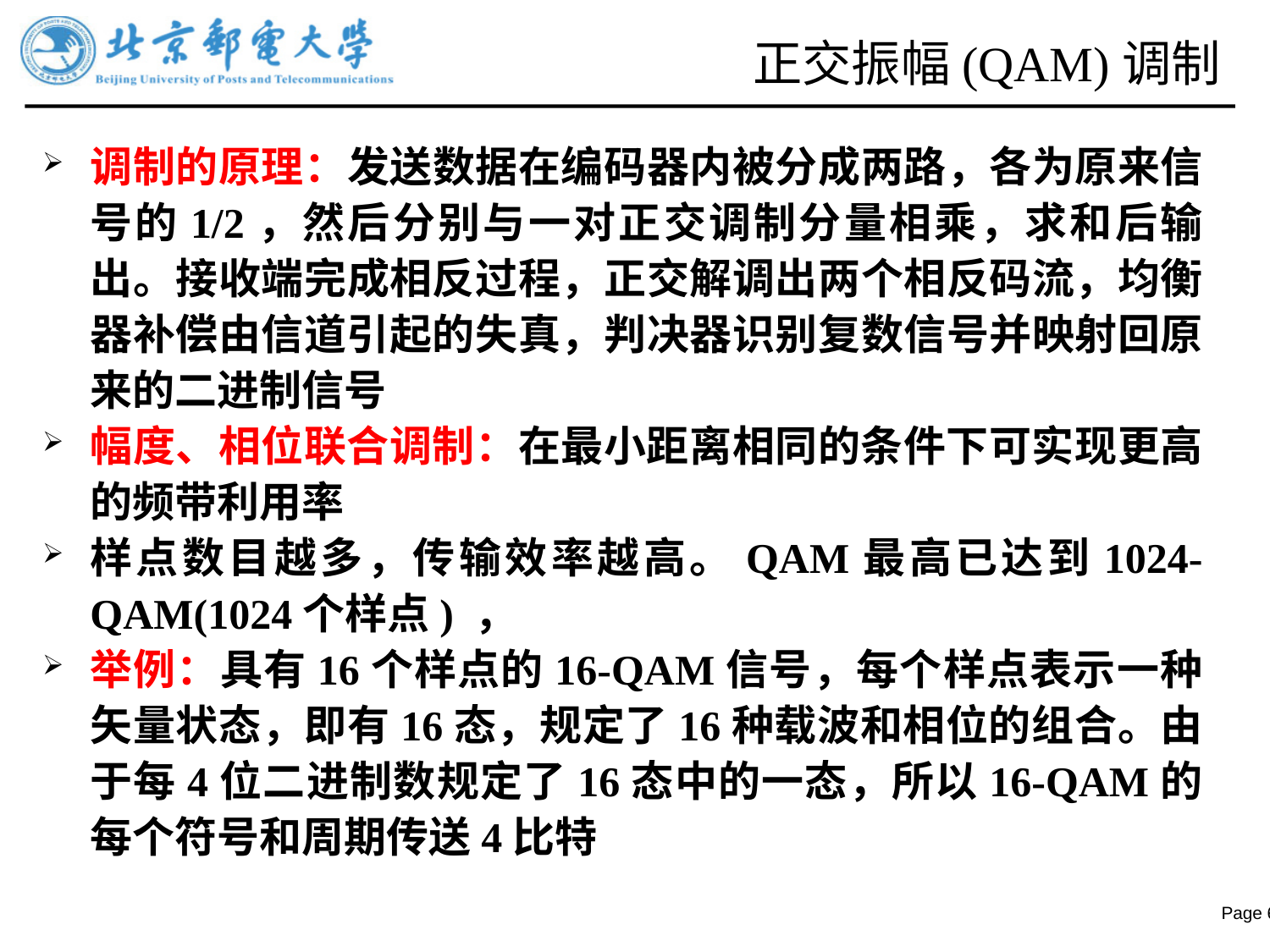

# 正交振幅(QAM)调制
调制的原理：发送数据在编码器内被分成两路，各为原来信号的1/2，然后分别与一对正交调制分量相乘，求和后输出。接收端完成相反过程，正交解调出两个相反码流，均衡器补偿由信道引起的失真，判决器识别复数信号并映射回原来的二进制信号
幅度、相位联合调制：在最小距离相同的条件下可实现更高的频带利用率
样点数目越多，传输效率越高。QAM最高已达到1024-QAM(1024个样点) ，
举例：具有16个样点的16-QAM信号，每个样点表示一种矢量状态，即有16态，规定了16种载波和相位的组合。由于每4位二进制数规定了16态中的一态，所以16-QAM的每个符号和周期传送4比特